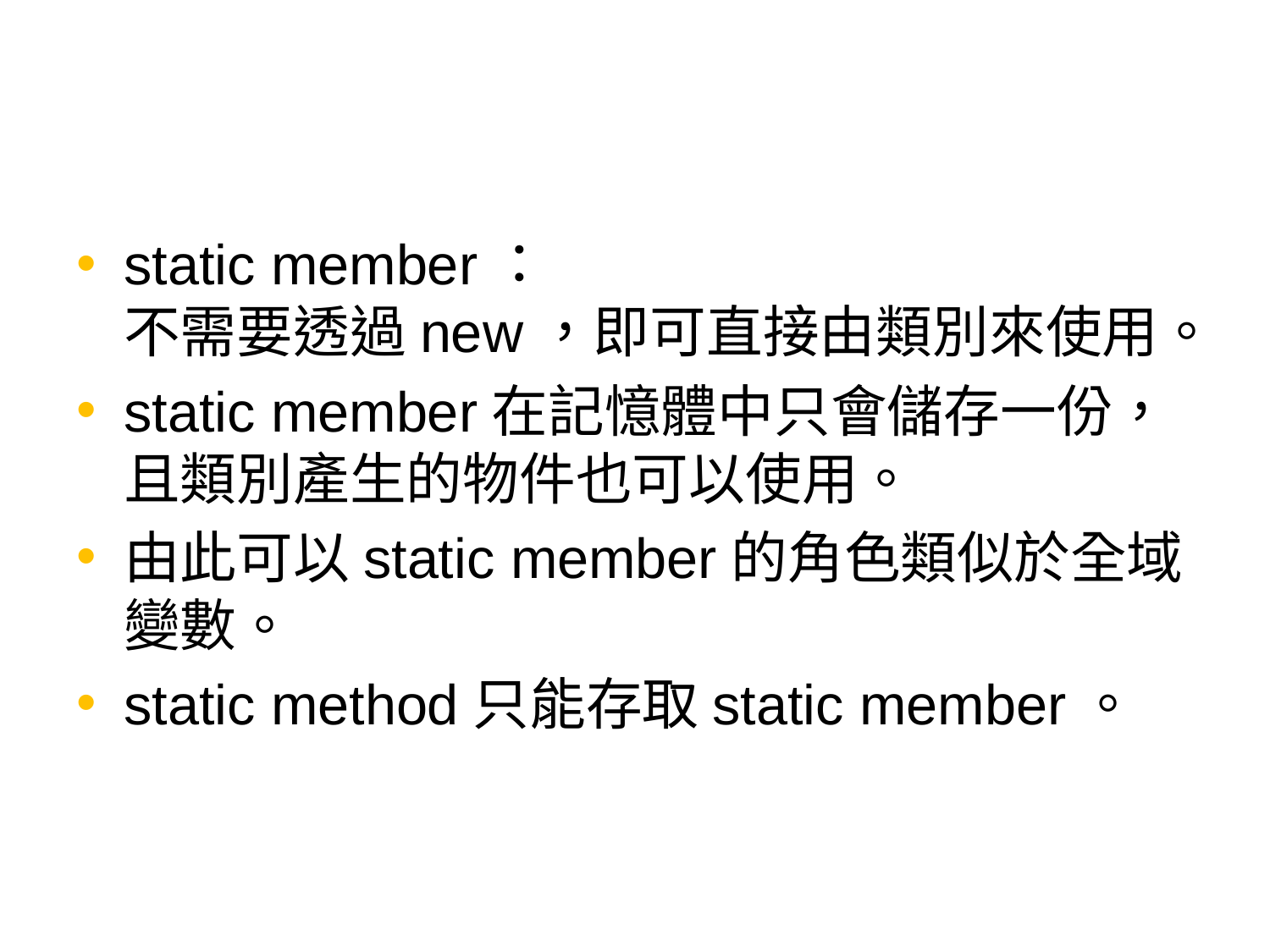

#
靜態成員(static member)
static member：
不需要透過new，即可直接由類別來使用。
static member在記憶體中只會儲存一份，且類別產生的物件也可以使用。
由此可以static member的角色類似於全域變數。
static method只能存取static member。